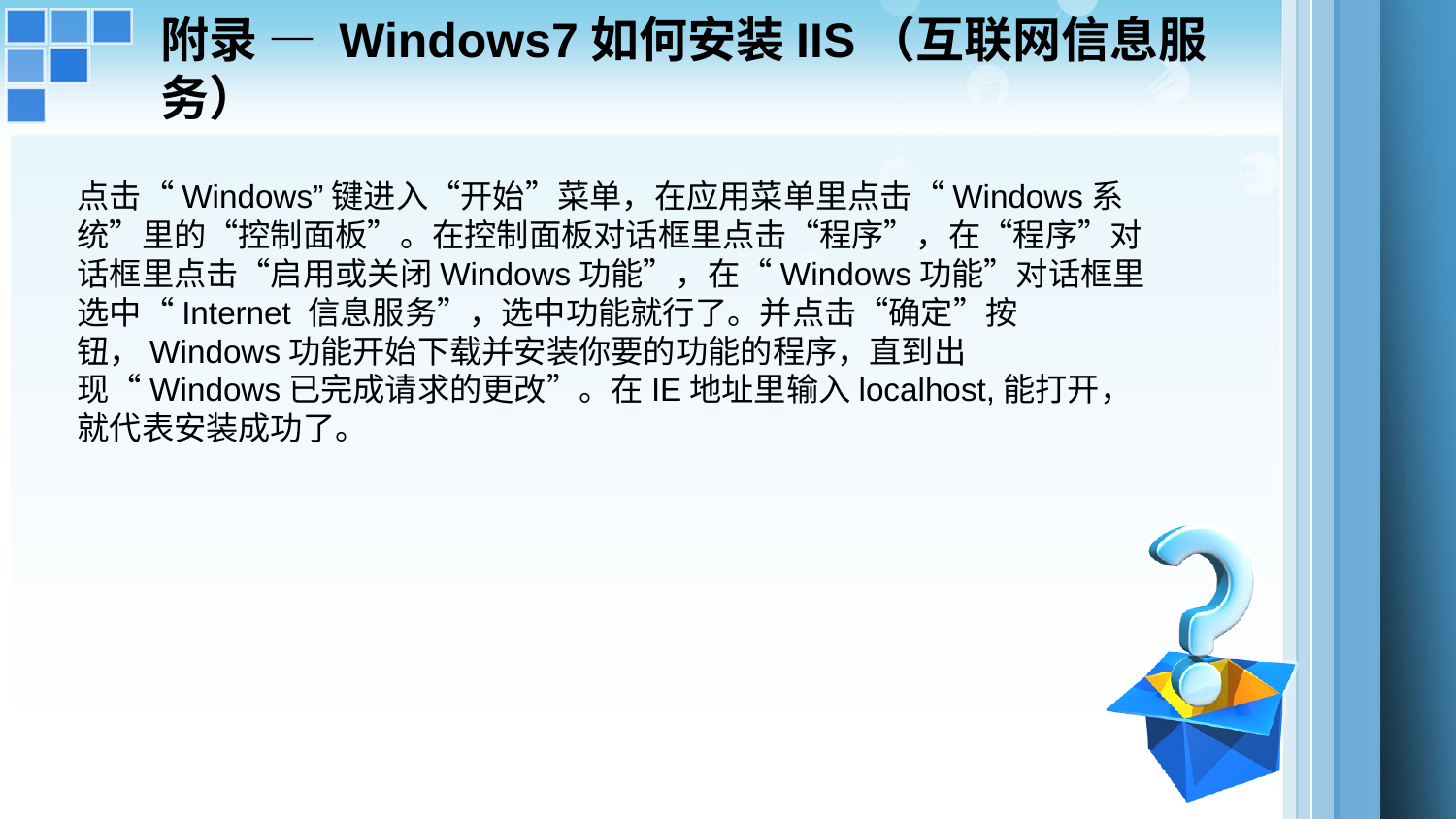

附录 — Windows7如何安装IIS（互联网信息服务）
点击“Windows”键进入“开始”菜单，在应用菜单里点击“Windows系统”里的“控制面板”。在控制面板对话框里点击“程序”，在“程序”对话框里点击“启用或关闭Windows功能”，在“Windows功能”对话框里选中“Internet 信息服务”，选中功能就行了。并点击“确定”按钮，Windows功能开始下载并安装你要的功能的程序，直到出现“Windows已完成请求的更改”。在IE地址里输入localhost,能打开，就代表安装成功了。